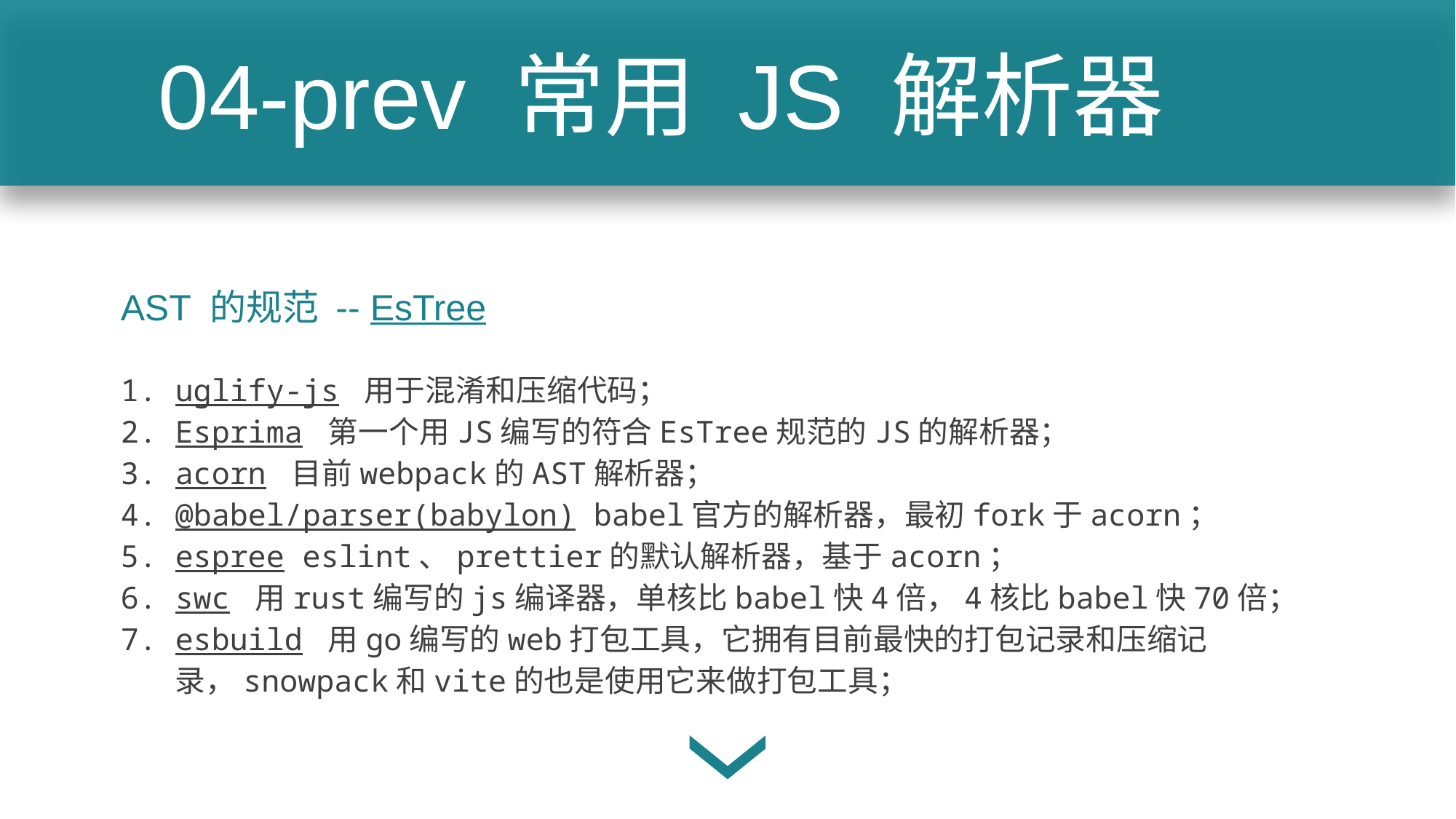

04-prev 常用 JS 解析器
AST 的规范 -- EsTree

uglify-js 用于混淆和压缩代码；
Esprima 第一个用JS编写的符合EsTree规范的JS的解析器；
acorn 目前webpack的AST解析器；
@babel/parser(babylon) babel官方的解析器，最初fork于acorn；
espree eslint、prettier的默认解析器，基于acorn；
swc 用rust编写的js编译器，单核比babel快4倍，4核比babel快70倍；
esbuild 用go编写的web打包工具，它拥有目前最快的打包记录和压缩记录，snowpack和vite的也是使用它来做打包工具；